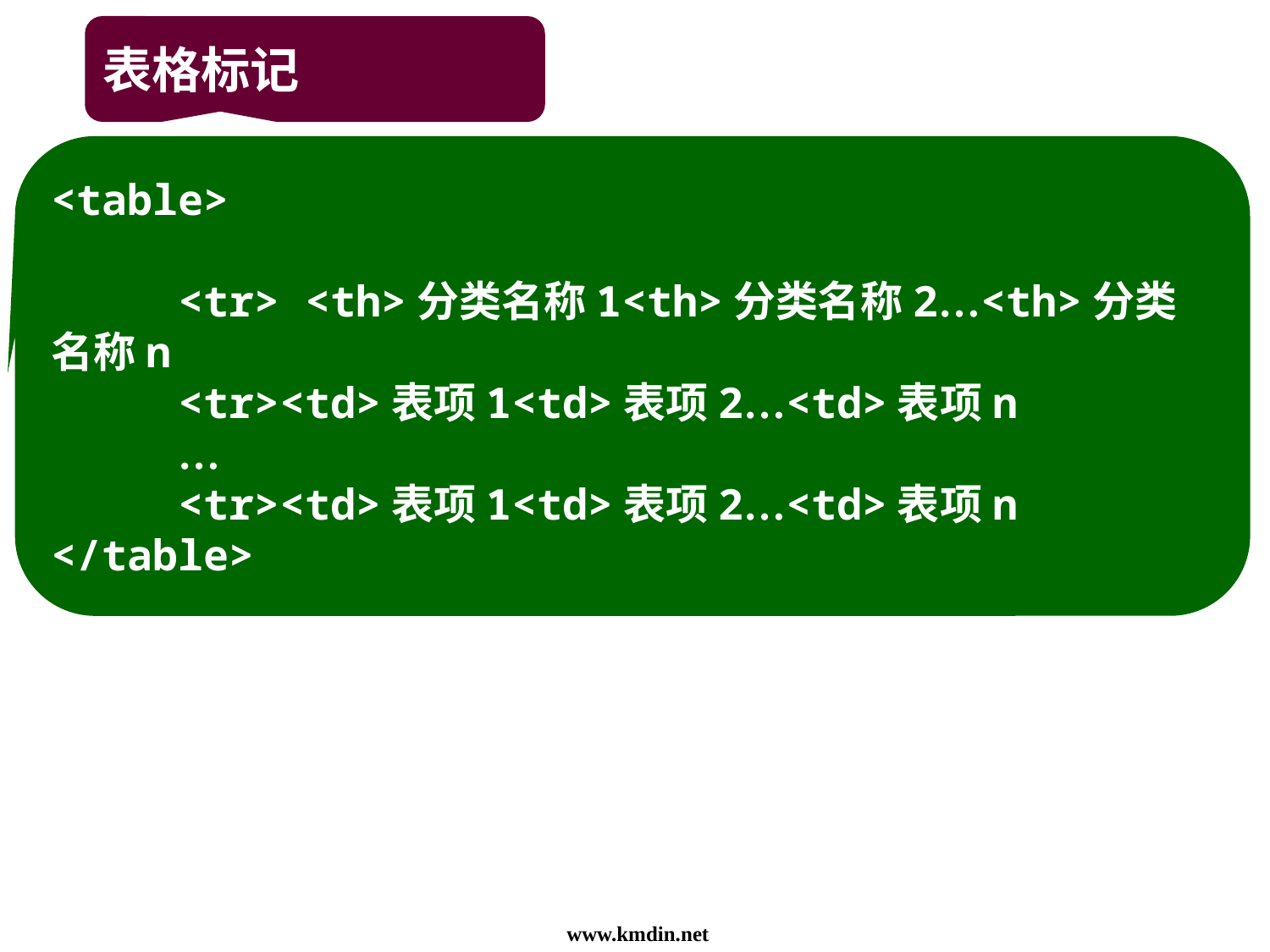

44
表格标记
<table>

	<tr> <th>分类名称1<th>分类名称2…<th>分类名称n
	<tr><td>表项1<td>表项2…<td>表项n
	…
	<tr><td>表项1<td>表项2…<td>表项n
</table>